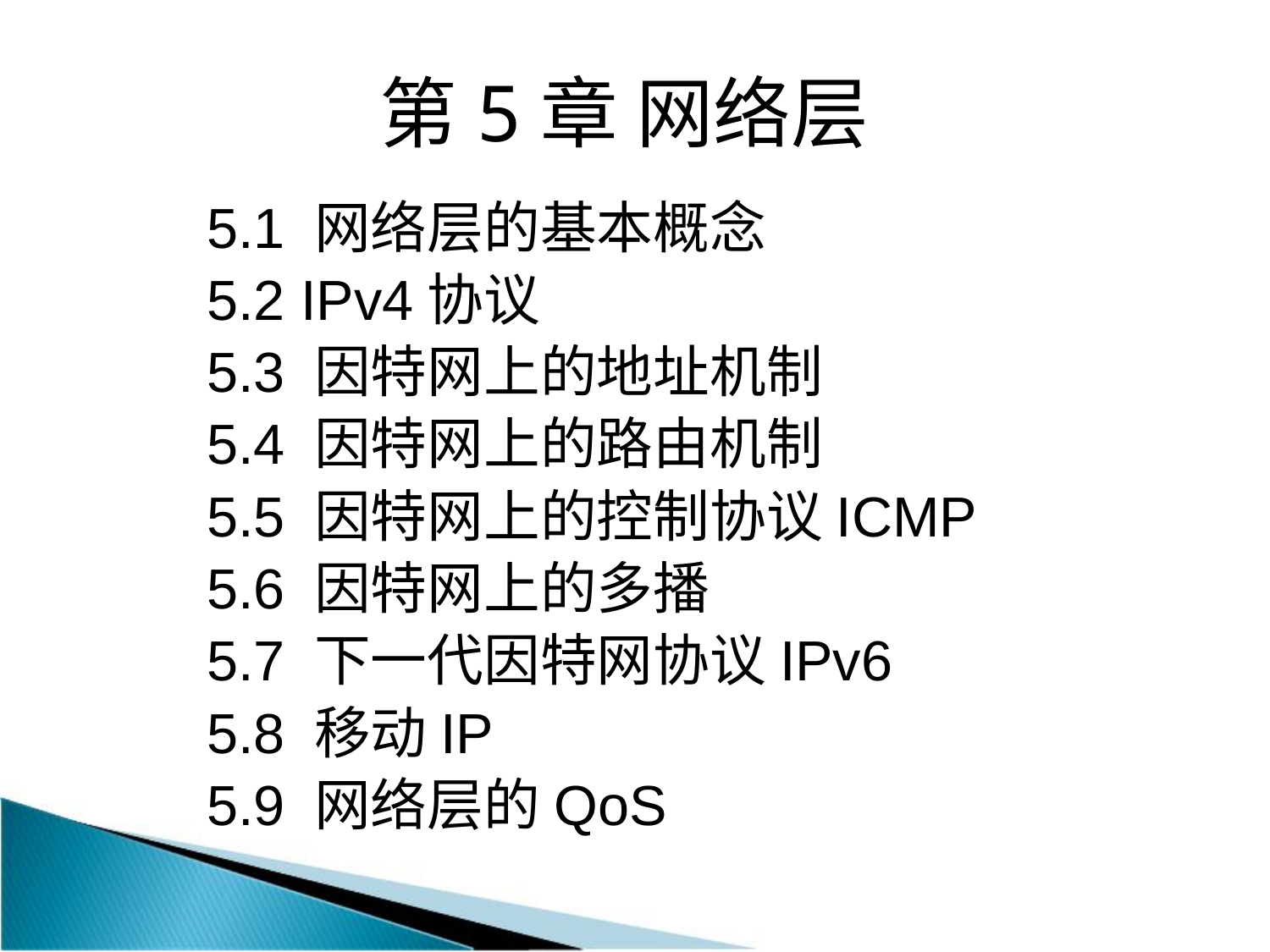

# 第5章 网络层
5.1 网络层的基本概念
5.2 IPv4协议
5.3 因特网上的地址机制
5.4 因特网上的路由机制
5.5 因特网上的控制协议ICMP
5.6 因特网上的多播
5.7 下一代因特网协议IPv6
5.8 移动IP
5.9 网络层的QoS